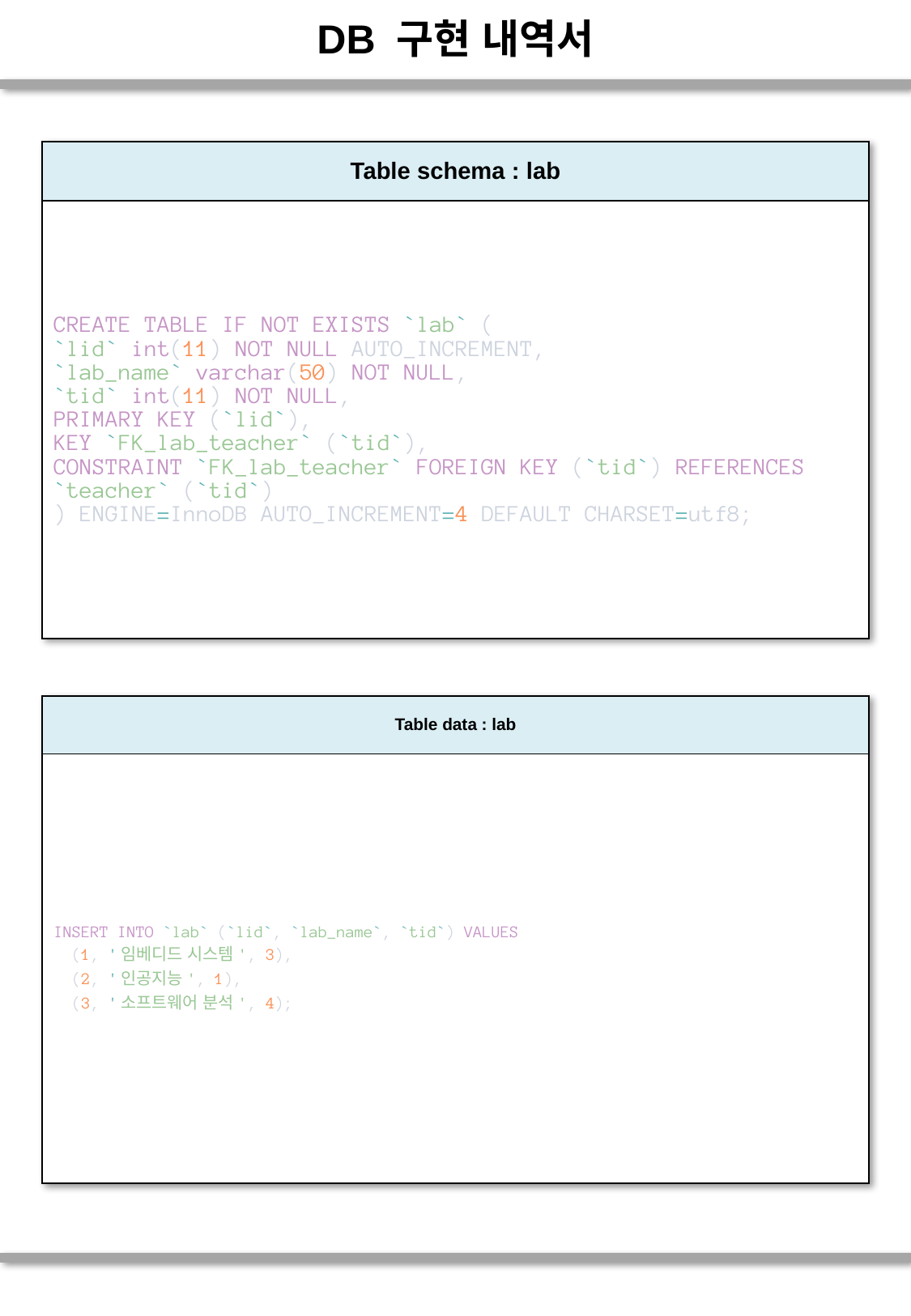

# DB 구현 내역서
| Table schema : lab |
| --- |
| CREATE TABLE IF NOT EXISTS `lab` ( `lid` int(11) NOT NULL AUTO\_INCREMENT, `lab\_name` varchar(50) NOT NULL, `tid` int(11) NOT NULL, PRIMARY KEY (`lid`), KEY `FK\_lab\_teacher` (`tid`), CONSTRAINT `FK\_lab\_teacher` FOREIGN KEY (`tid`) REFERENCES `teacher` (`tid`) ) ENGINE=InnoDB AUTO\_INCREMENT=4 DEFAULT CHARSET=utf8; |
| Table data : lab |
| --- |
| INSERT INTO `lab` (`lid`, `lab\_name`, `tid`) VALUES   (1, '임베디드 시스템', 3),   (2, '인공지능', 1),   (3, '소프트웨어 분석', 4); |